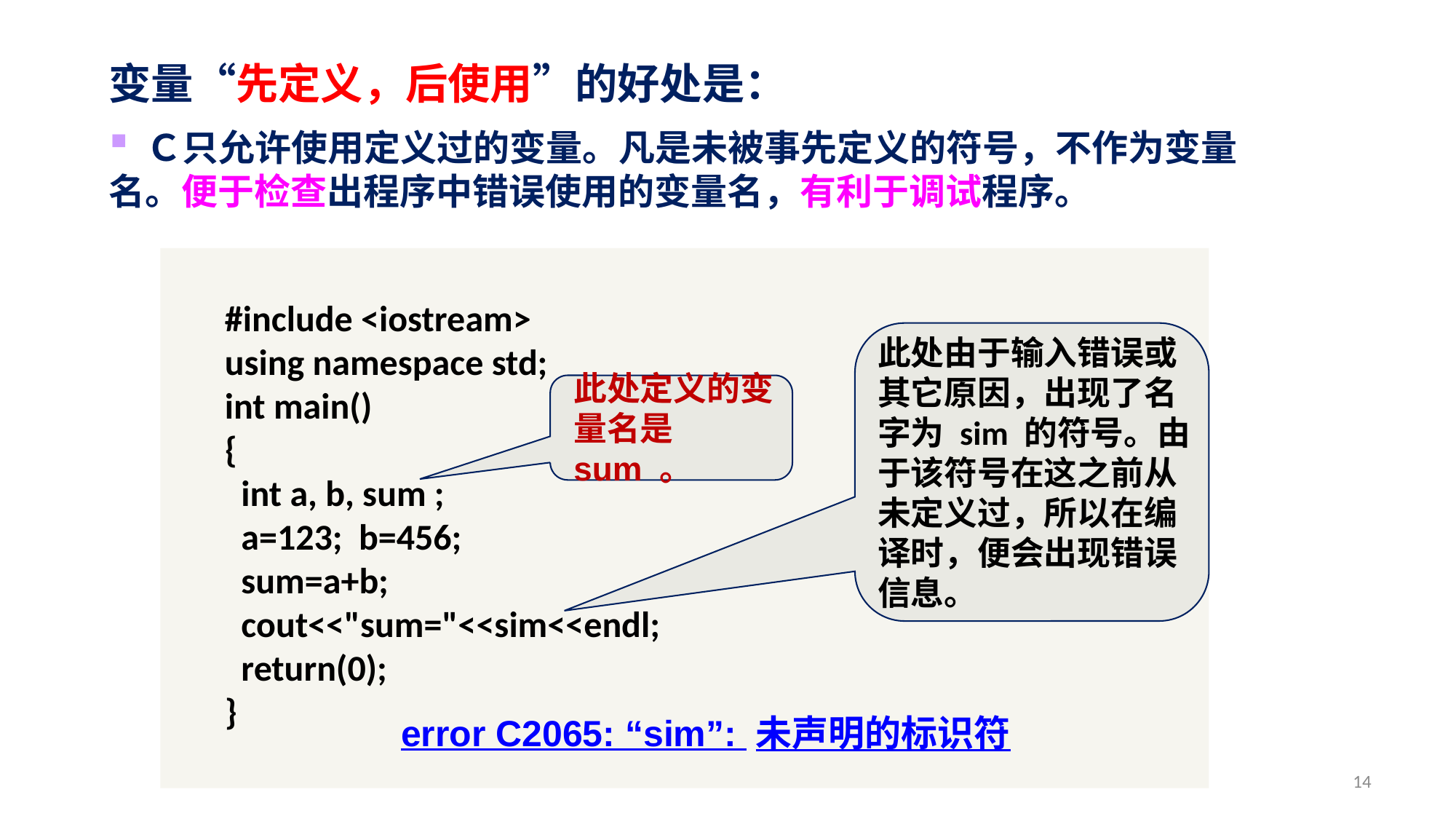

变量“先定义，后使用”的好处是：
 Ｃ只允许使用定义过的变量。凡是未被事先定义的符号，不作为变量名。便于检查出程序中错误使用的变量名，有利于调试程序。
#include <iostream>
using namespace std;
int main()
{
  int a, b, sum ;
  a=123;  b=456;
  sum=a+b;
  cout<<"sum="<<sim<<endl;
  return(0);
}
此处由于输入错误或其它原因，出现了名字为 sim 的符号。由于该符号在这之前从未定义过，所以在编译时，便会出现错误信息。
此处定义的变量名是 sum 。
error C2065: “sim”: 未声明的标识符
14